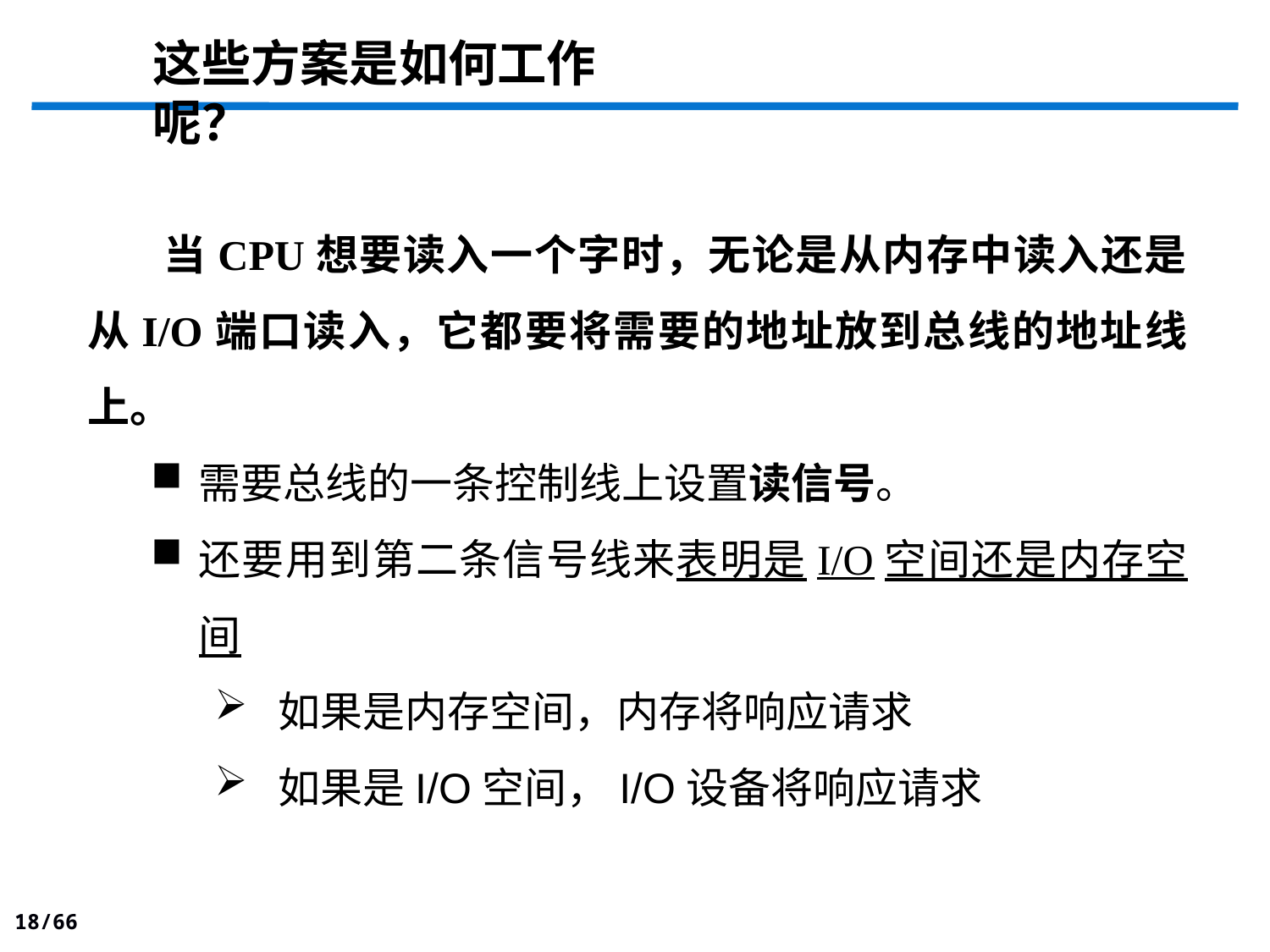

这些方案是如何工作呢？
      当CPU想要读入一个字时，无论是从内存中读入还是从I/O端口读入，它都要将需要的地址放到总线的地址线上。
需要总线的一条控制线上设置读信号。
还要用到第二条信号线来表明是I/O空间还是内存空间
如果是内存空间，内存将响应请求
如果是I/O空间，I/O设备将响应请求